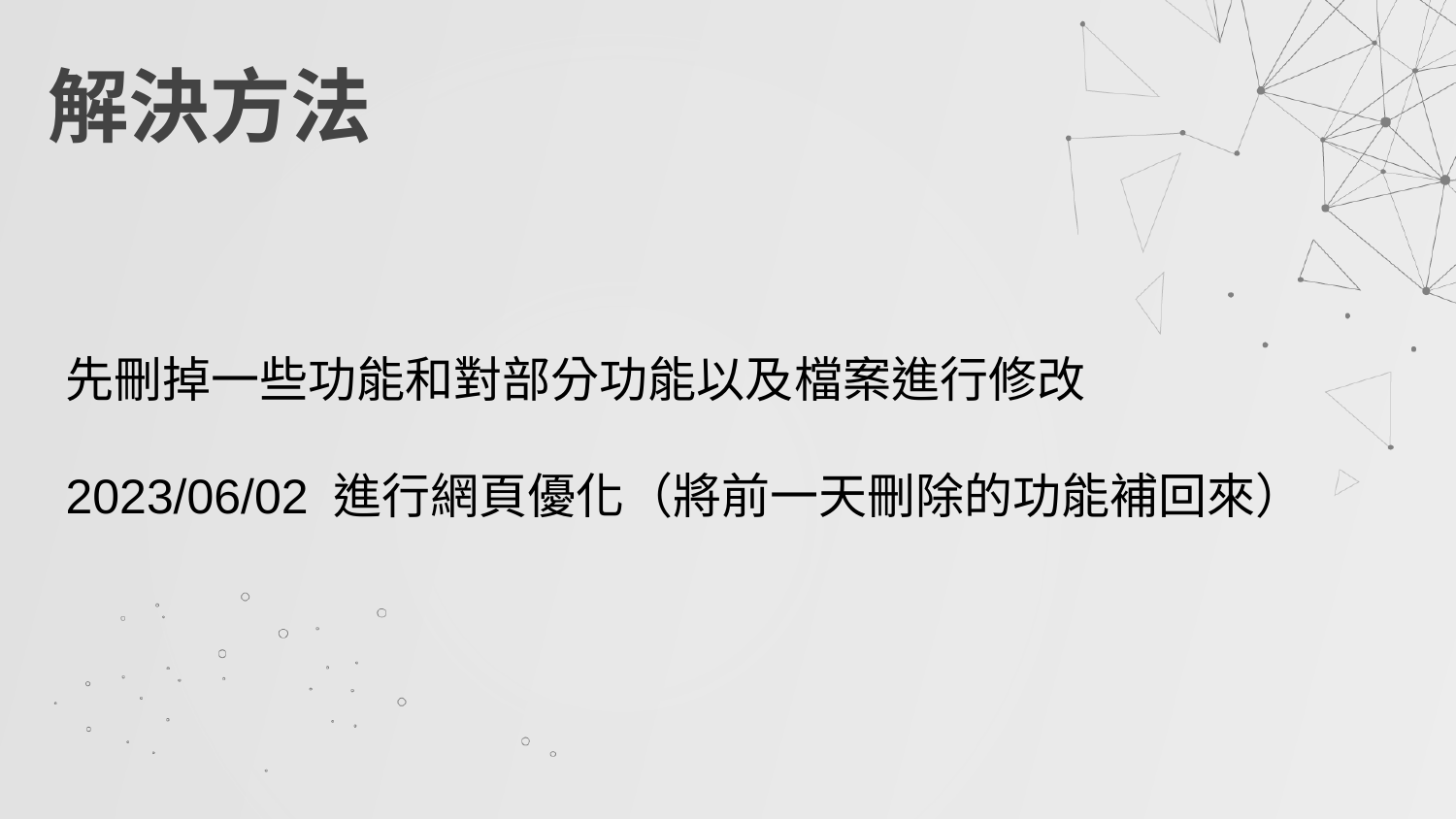

# 解決方法
先刪掉一些功能和對部分功能以及檔案進行修改

2023/06/02 進行網頁優化（將前一天刪除的功能補回來）